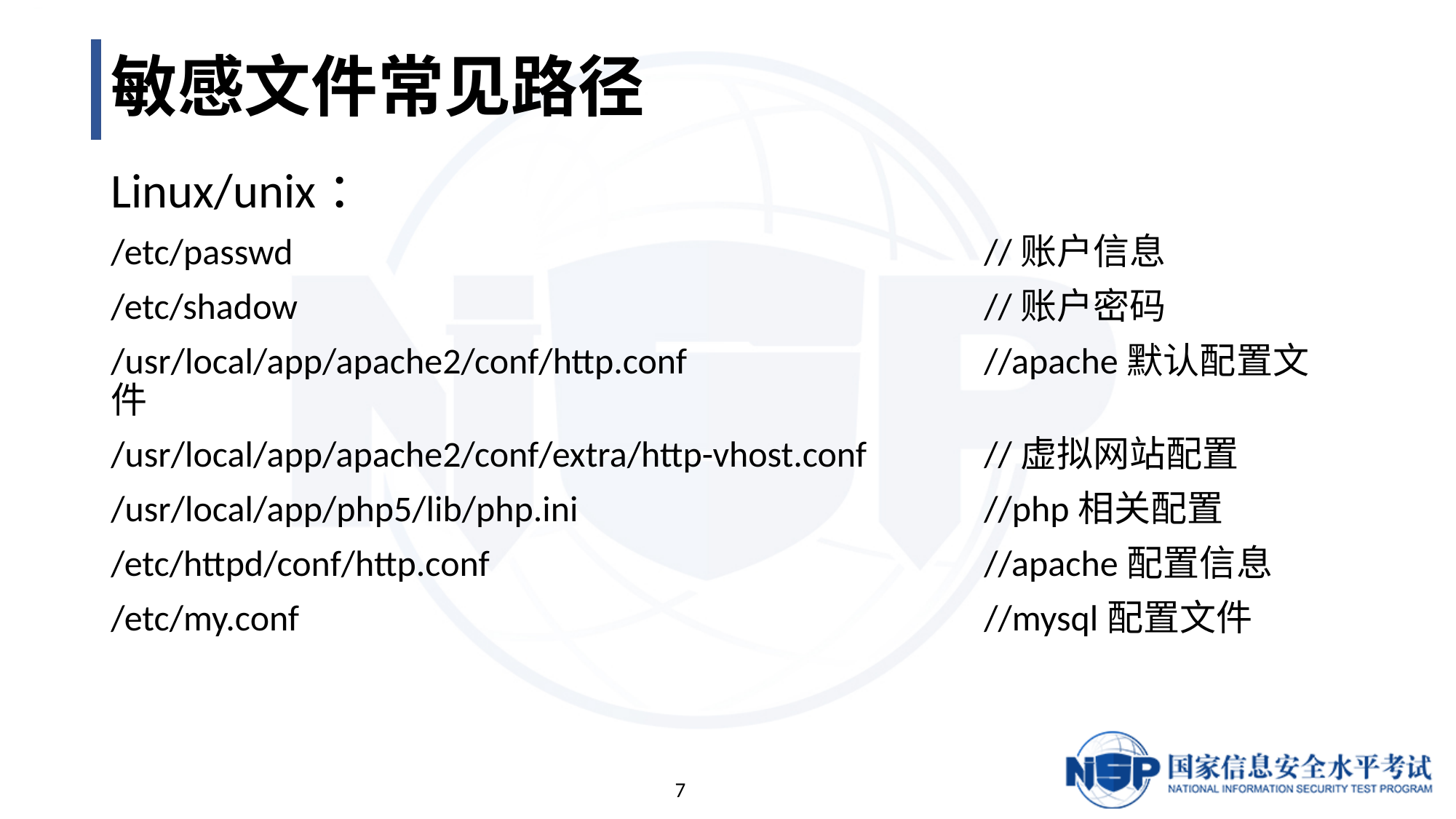

# 敏感文件常见路径
Linux/unix：
/etc/passwd							//账户信息
/etc/shadow							//账户密码
/usr/local/app/apache2/conf/http.conf			//apache默认配置文件
/usr/local/app/apache2/conf/extra/http-vhost.conf		//虚拟网站配置
/usr/local/app/php5/lib/php.ini				//php相关配置
/etc/httpd/conf/http.conf					//apache配置信息
/etc/my.conf							//mysql配置文件